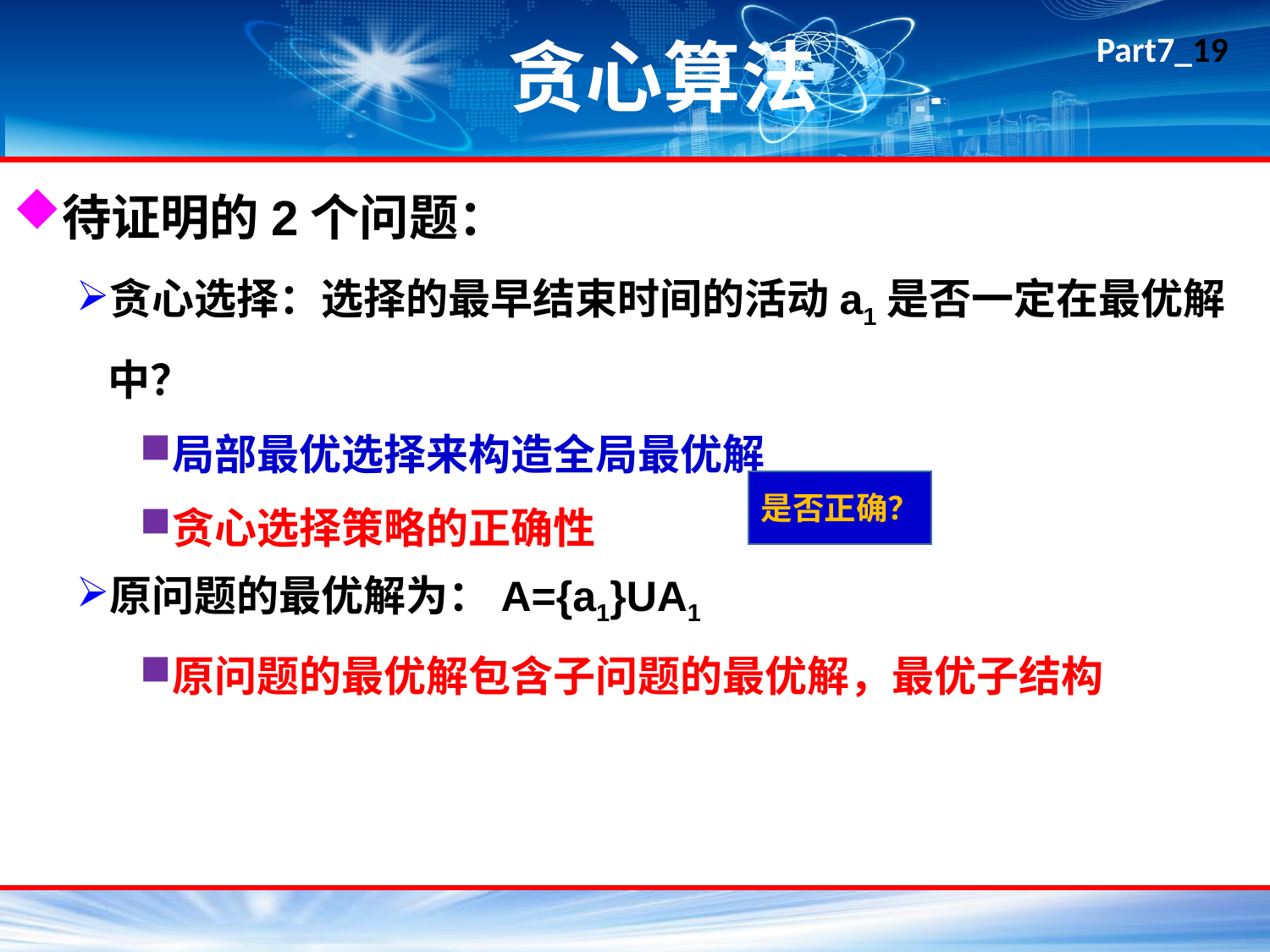

# 贪心算法
待证明的2个问题：
贪心选择：选择的最早结束时间的活动a1是否一定在最优解中？
局部最优选择来构造全局最优解
贪心选择策略的正确性
原问题的最优解为：A={a1}UA1
原问题的最优解包含子问题的最优解，最优子结构

是否正确？